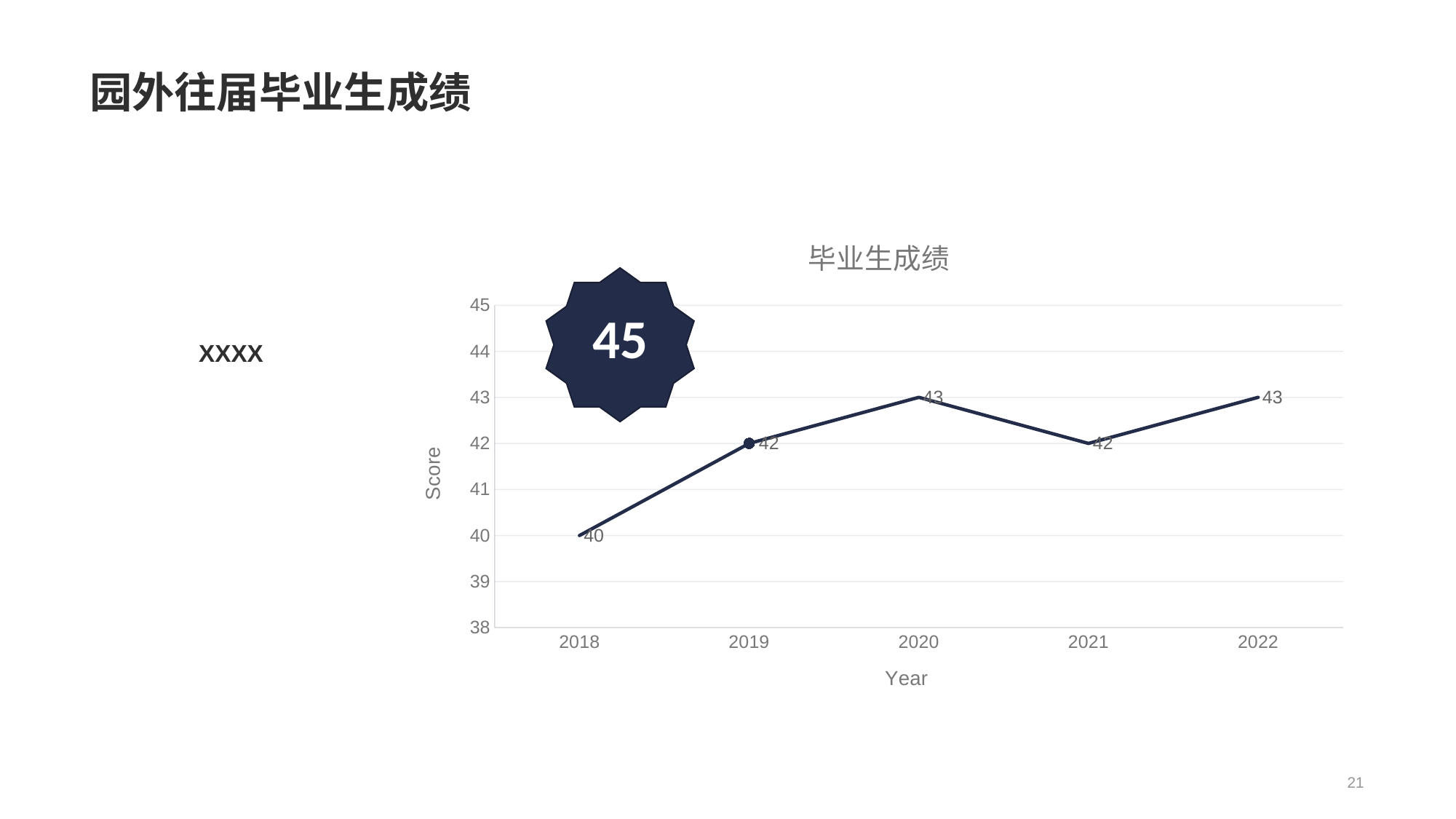

# 园外往届毕业生成绩

### Chart: 毕业生成绩

| Category | Text |
|---|---|
| 2018 | 40.0 |
| 2019 | 42.0 |
| 2020 | 43.0 |
| 2021 | 42.0 |
| 2022 | 43.0 |
XXXX
21